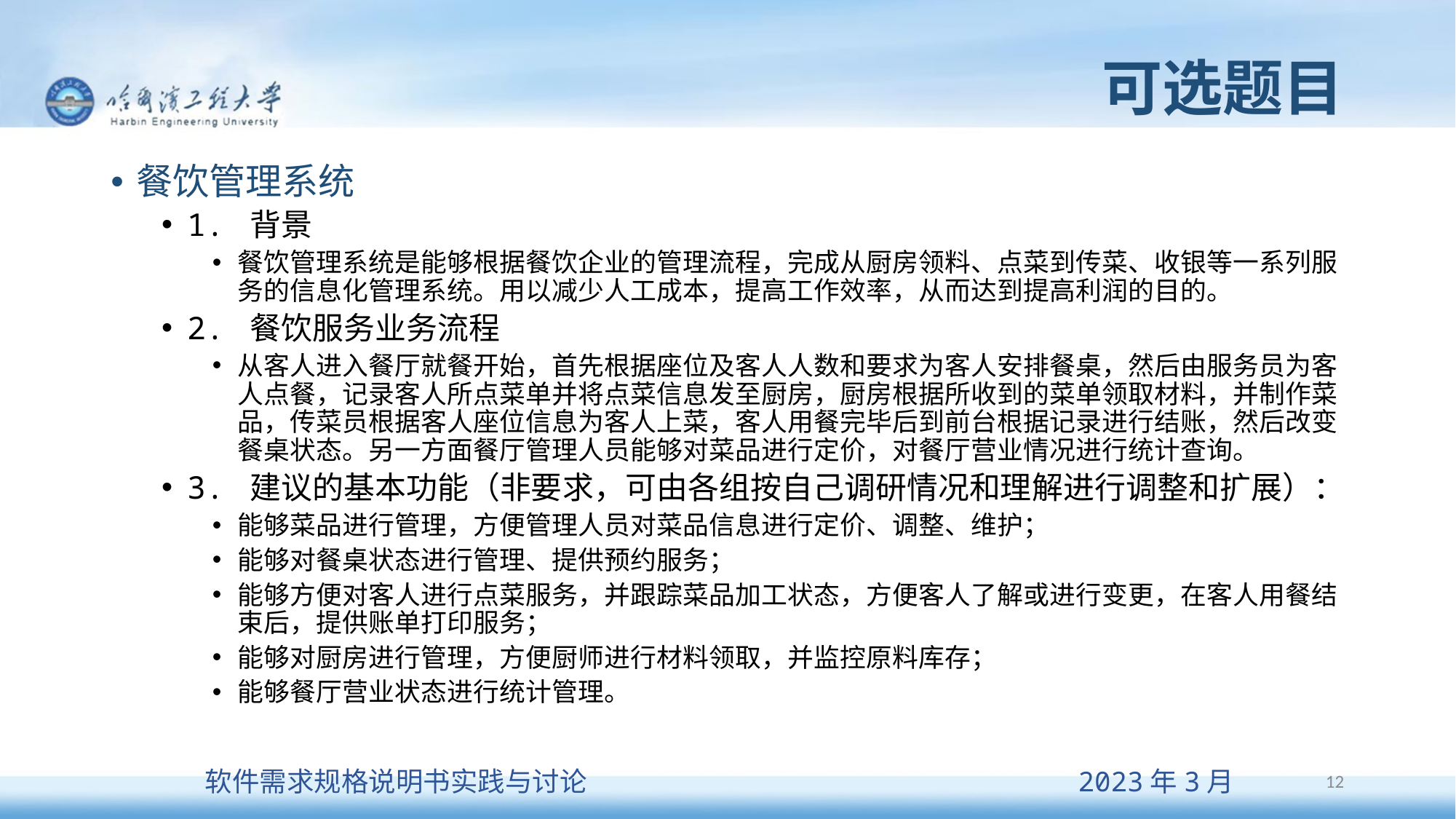

# 可选题目
餐饮管理系统
1. 背景
餐饮管理系统是能够根据餐饮企业的管理流程，完成从厨房领料、点菜到传菜、收银等一系列服务的信息化管理系统。用以减少人工成本，提高工作效率，从而达到提高利润的目的。
2. 餐饮服务业务流程
从客人进入餐厅就餐开始，首先根据座位及客人人数和要求为客人安排餐桌，然后由服务员为客人点餐，记录客人所点菜单并将点菜信息发至厨房，厨房根据所收到的菜单领取材料，并制作菜品，传菜员根据客人座位信息为客人上菜，客人用餐完毕后到前台根据记录进行结账，然后改变餐桌状态。另一方面餐厅管理人员能够对菜品进行定价，对餐厅营业情况进行统计查询。
3. 建议的基本功能（非要求，可由各组按自己调研情况和理解进行调整和扩展）：
能够菜品进行管理，方便管理人员对菜品信息进行定价、调整、维护；
能够对餐桌状态进行管理、提供预约服务；
能够方便对客人进行点菜服务，并跟踪菜品加工状态，方便客人了解或进行变更，在客人用餐结束后，提供账单打印服务；
能够对厨房进行管理，方便厨师进行材料领取，并监控原料库存；
能够餐厅营业状态进行统计管理。

12